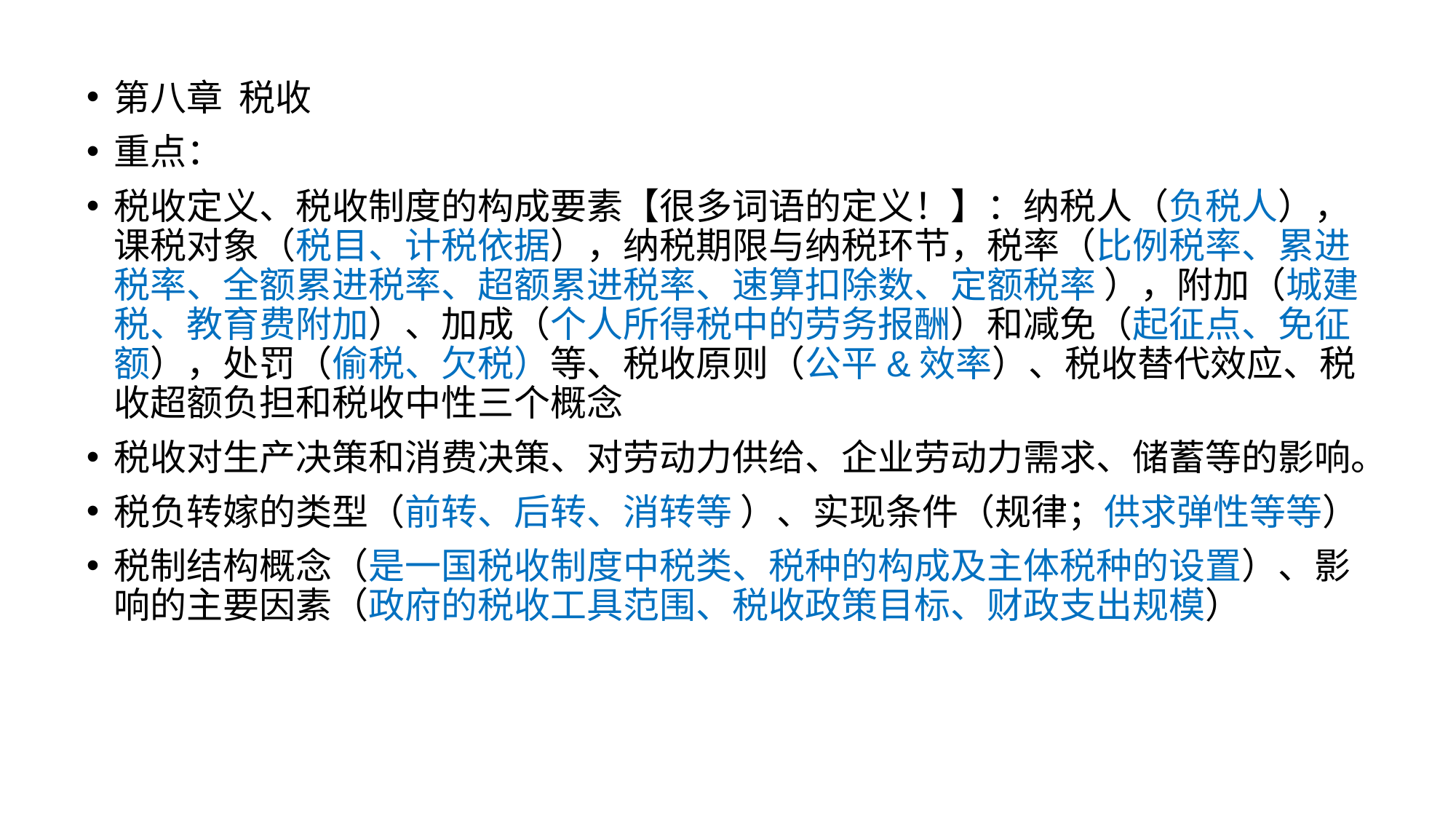

第八章  税收
重点：
税收定义、税收制度的构成要素【很多词语的定义！】：纳税人（负税人），课税对象（税目、计税依据），纳税期限与纳税环节，税率（比例税率、累进税率、全额累进税率、超额累进税率、速算扣除数、定额税率 ），附加（城建税、教育费附加）、加成（个人所得税中的劳务报酬）和减免（起征点、免征额），处罚（偷税、欠税）等、税收原则（公平&效率）、税收替代效应、税收超额负担和税收中性三个概念
税收对生产决策和消费决策、对劳动力供给、企业劳动力需求、储蓄等的影响。
税负转嫁的类型（前转、后转、消转等 ）、实现条件（规律；供求弹性等等）
税制结构概念（是一国税收制度中税类、税种的构成及主体税种的设置）、影响的主要因素（政府的税收工具范围、税收政策目标、财政支出规模）